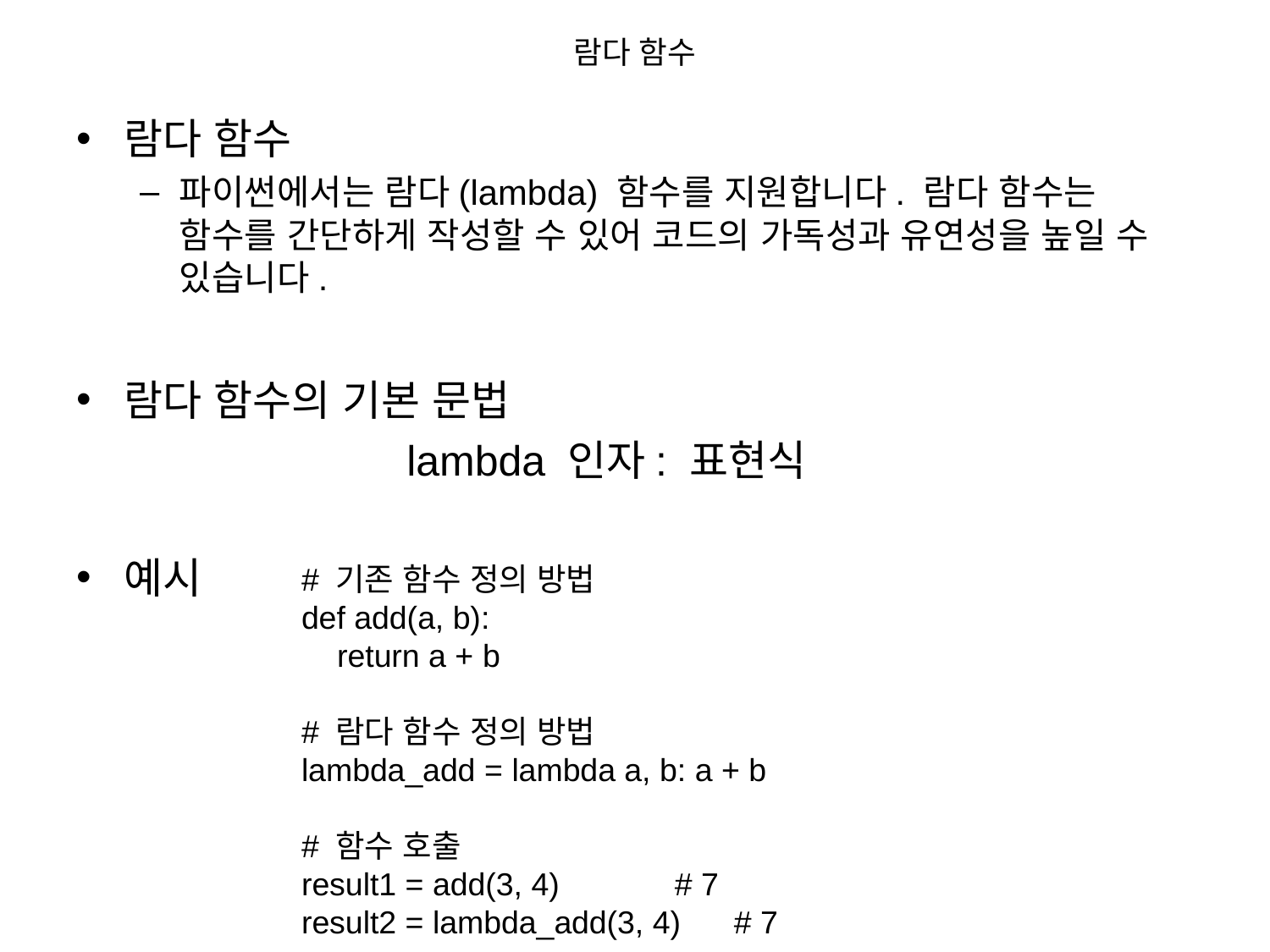

# 람다 함수
람다 함수
파이썬에서는 람다(lambda) 함수를 지원합니다. 람다 함수는 함수를 간단하게 작성할 수 있어 코드의 가독성과 유연성을 높일 수 있습니다.

람다 함수의 기본 문법

예시
lambda 인자: 표현식
# 기존 함수 정의 방법
def add(a, b):
    return a + b

# 람다 함수 정의 방법
lambda_add = lambda a, b: a + b

# 함수 호출
result1 = add(3, 4)             # 7
result2 = lambda_add(3, 4)      # 7